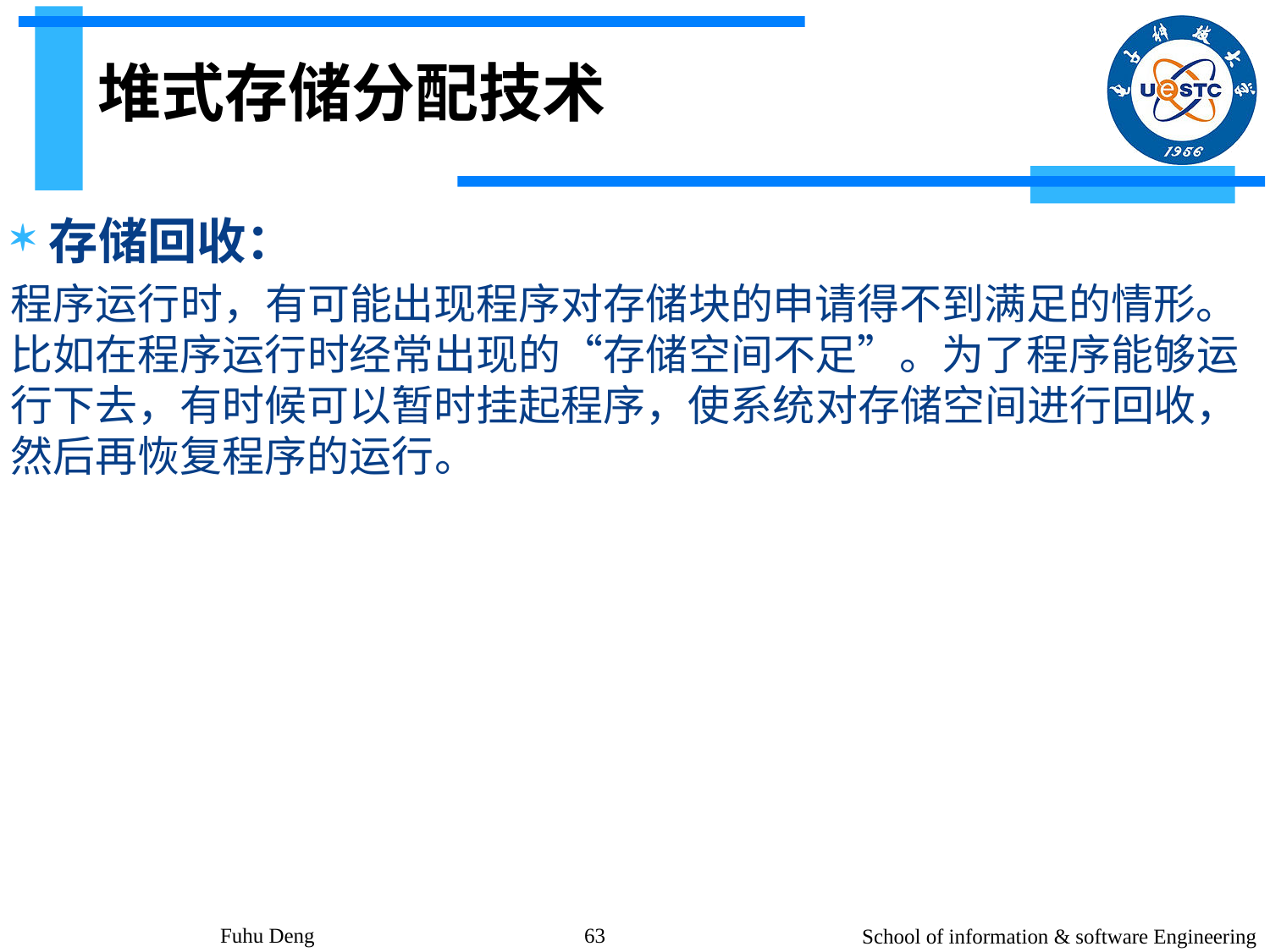

# 堆式存储分配技术
存储回收：
程序运行时，有可能出现程序对存储块的申请得不到满足的情形。比如在程序运行时经常出现的“存储空间不足”。为了程序能够运行下去，有时候可以暂时挂起程序，使系统对存储空间进行回收，然后再恢复程序的运行。
Fuhu Deng
63
School of information & software Engineering